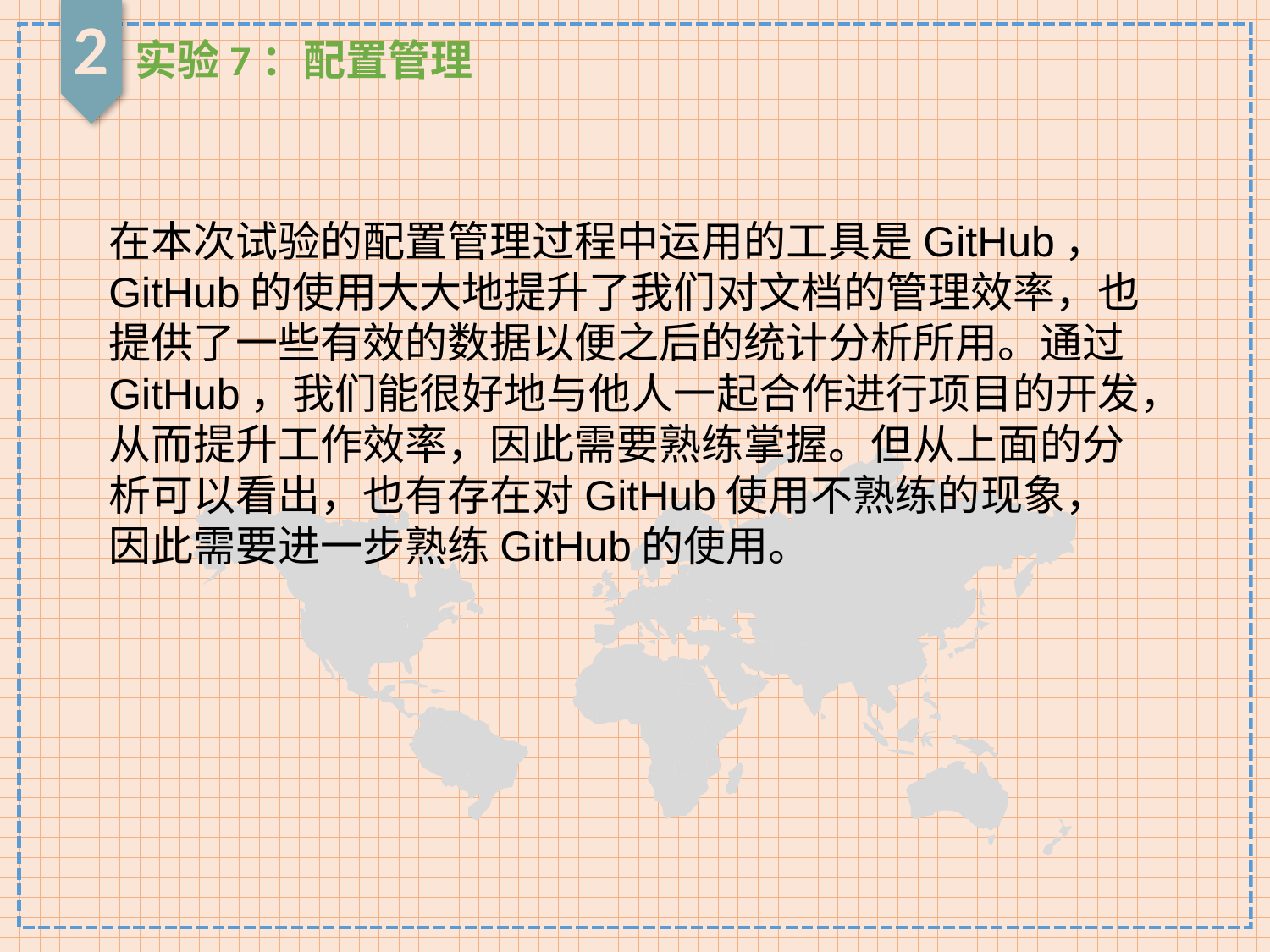

2
实验7：配置管理
在本次试验的配置管理过程中运用的工具是GitHub，GitHub的使用大大地提升了我们对文档的管理效率，也提供了一些有效的数据以便之后的统计分析所用。通过GitHub，我们能很好地与他人一起合作进行项目的开发，从而提升工作效率，因此需要熟练掌握。但从上面的分析可以看出，也有存在对GitHub使用不熟练的现象，因此需要进一步熟练GitHub的使用。